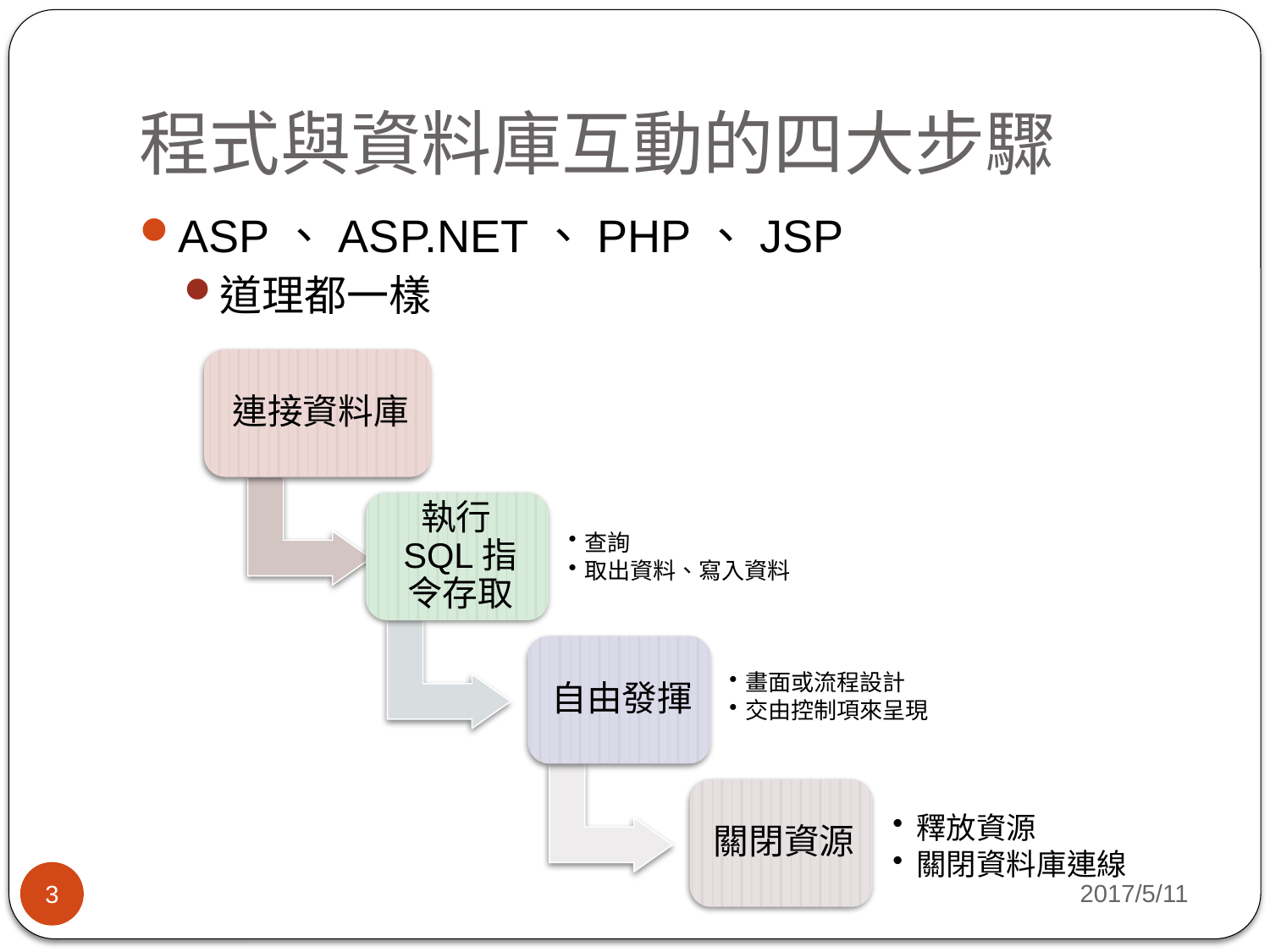

# 程式與資料庫互動的四大步驟
ASP、ASP.NET、PHP、JSP
道理都一樣
連接資料庫
執行SQL指令存取
查詢
取出資料、寫入資料
自由發揮
畫面或流程設計
交由控制項來呈現
關閉資源
釋放資源
關閉資料庫連線
2017/5/11
3